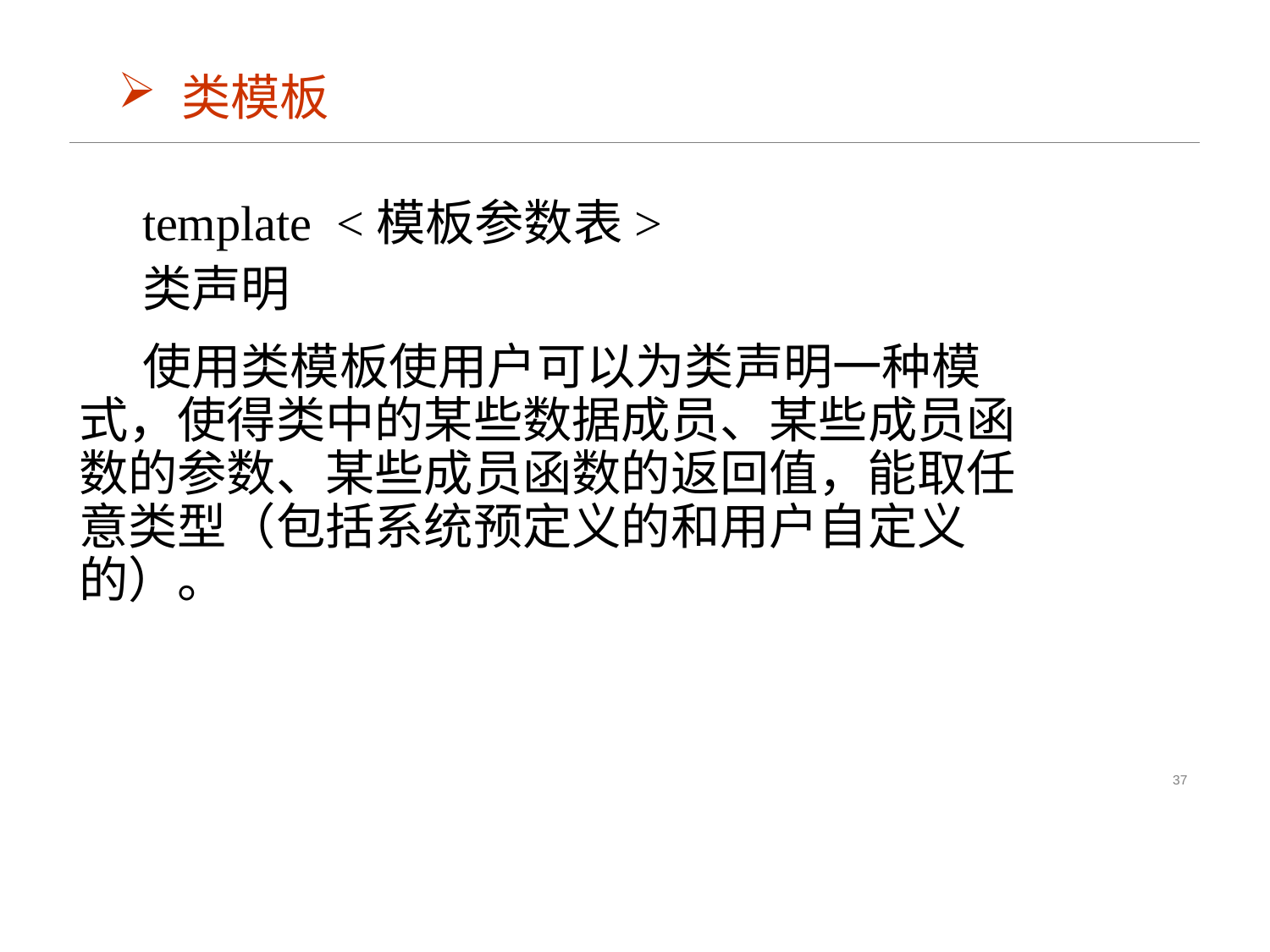

类模板

template  <模板参数表>
类声明
使用类模板使用户可以为类声明一种模式，使得类中的某些数据成员、某些成员函数的参数、某些成员函数的返回值，能取任意类型（包括系统预定义的和用户自定义的）。
37